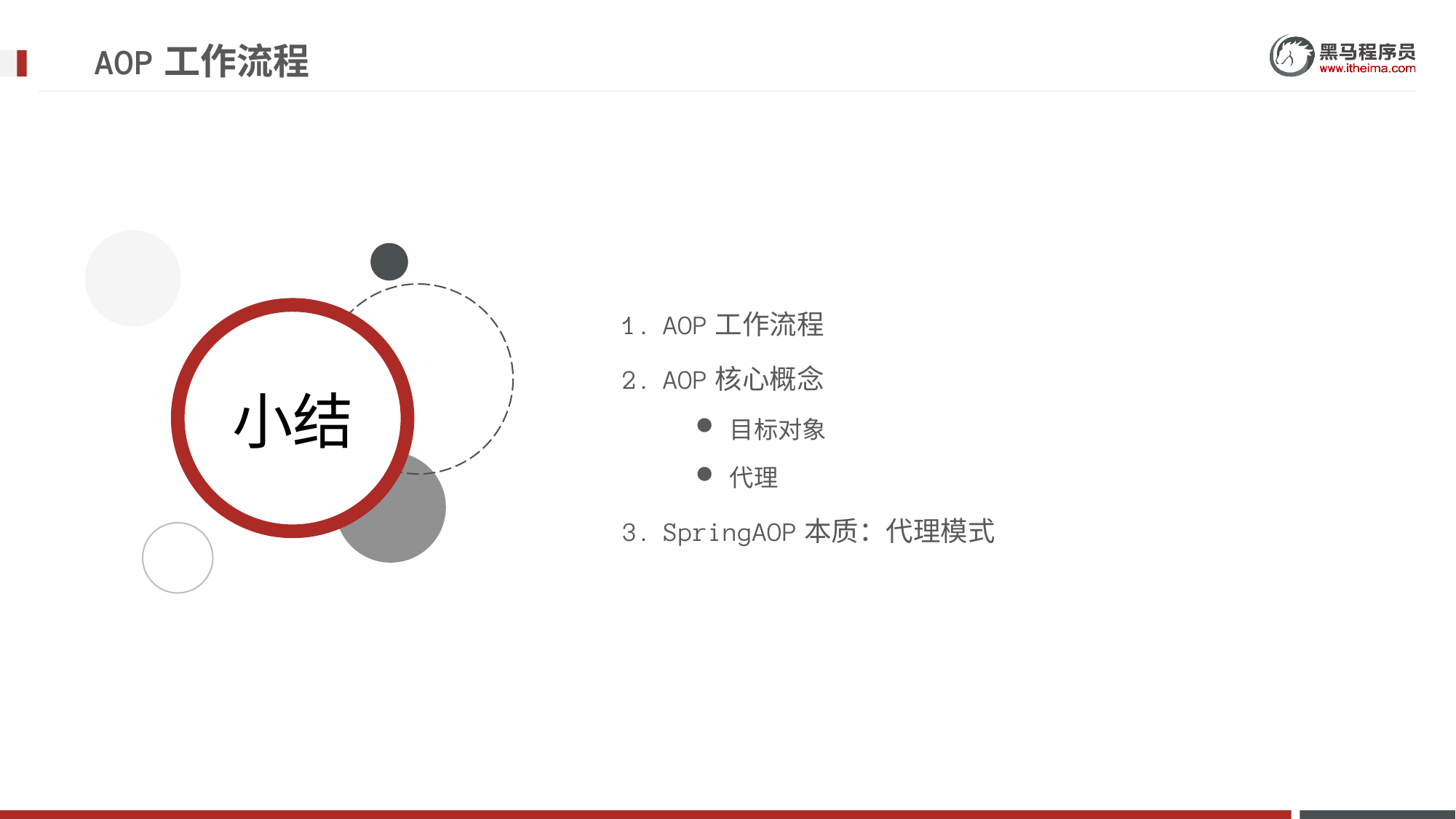

# AOP工作流程
AOP工作流程
AOP核心概念
目标对象
代理
SpringAOP本质：代理模式